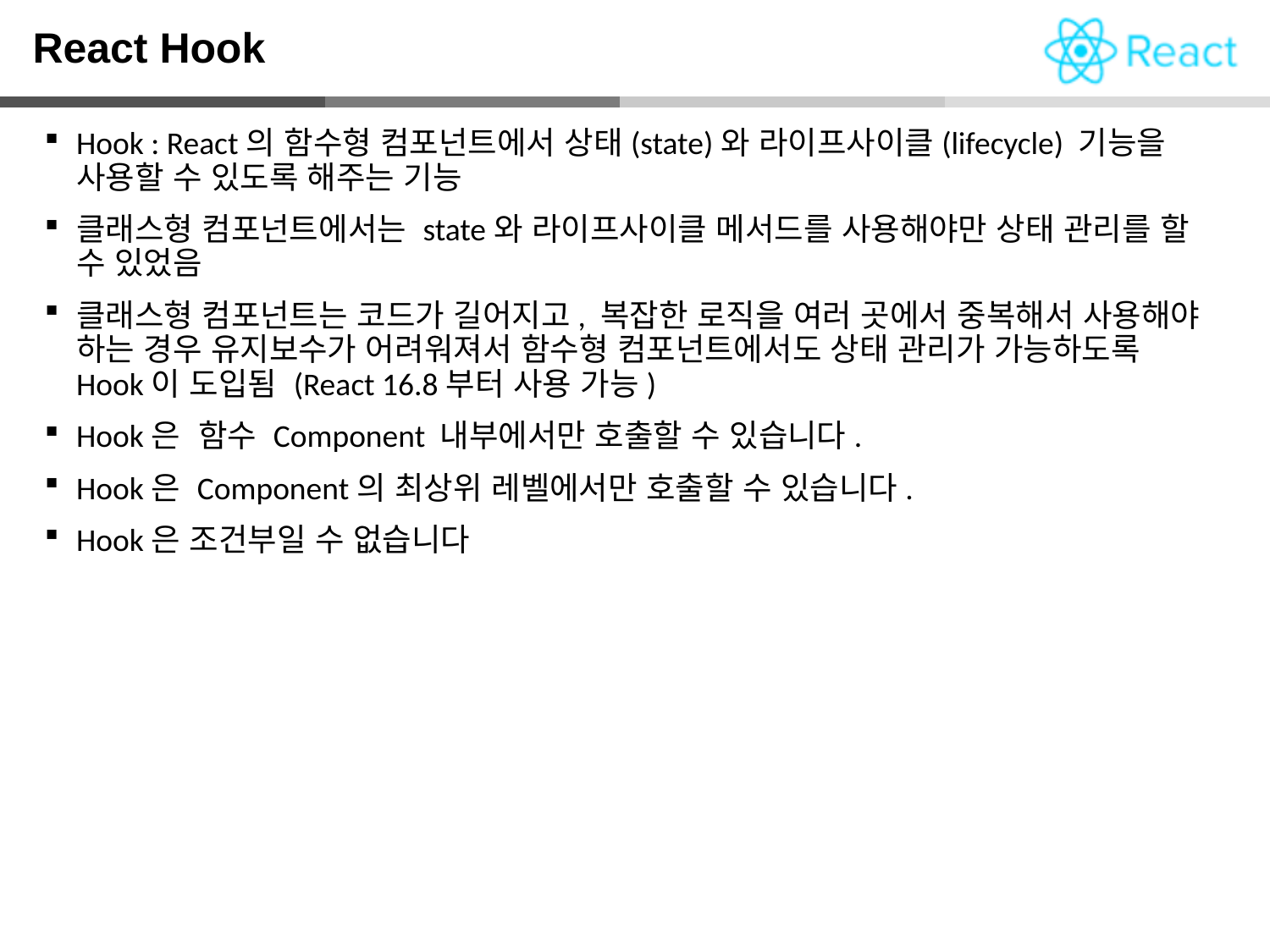

React Hook
Hook : React의 함수형 컴포넌트에서 상태(state)와 라이프사이클(lifecycle) 기능을 사용할 수 있도록 해주는 기능
클래스형 컴포넌트에서는 state와 라이프사이클 메서드를 사용해야만 상태 관리를 할 수 있었음
클래스형 컴포넌트는 코드가 길어지고, 복잡한 로직을 여러 곳에서 중복해서 사용해야 하는 경우 유지보수가 어려워져서 함수형 컴포넌트에서도 상태 관리가 가능하도록 Hook이 도입됨 (React 16.8부터 사용 가능)
Hook은  함수 Component 내부에서만 호출할 수 있습니다.
Hook은 Component의 최상위 레벨에서만 호출할 수 있습니다.
Hook은 조건부일 수 없습니다